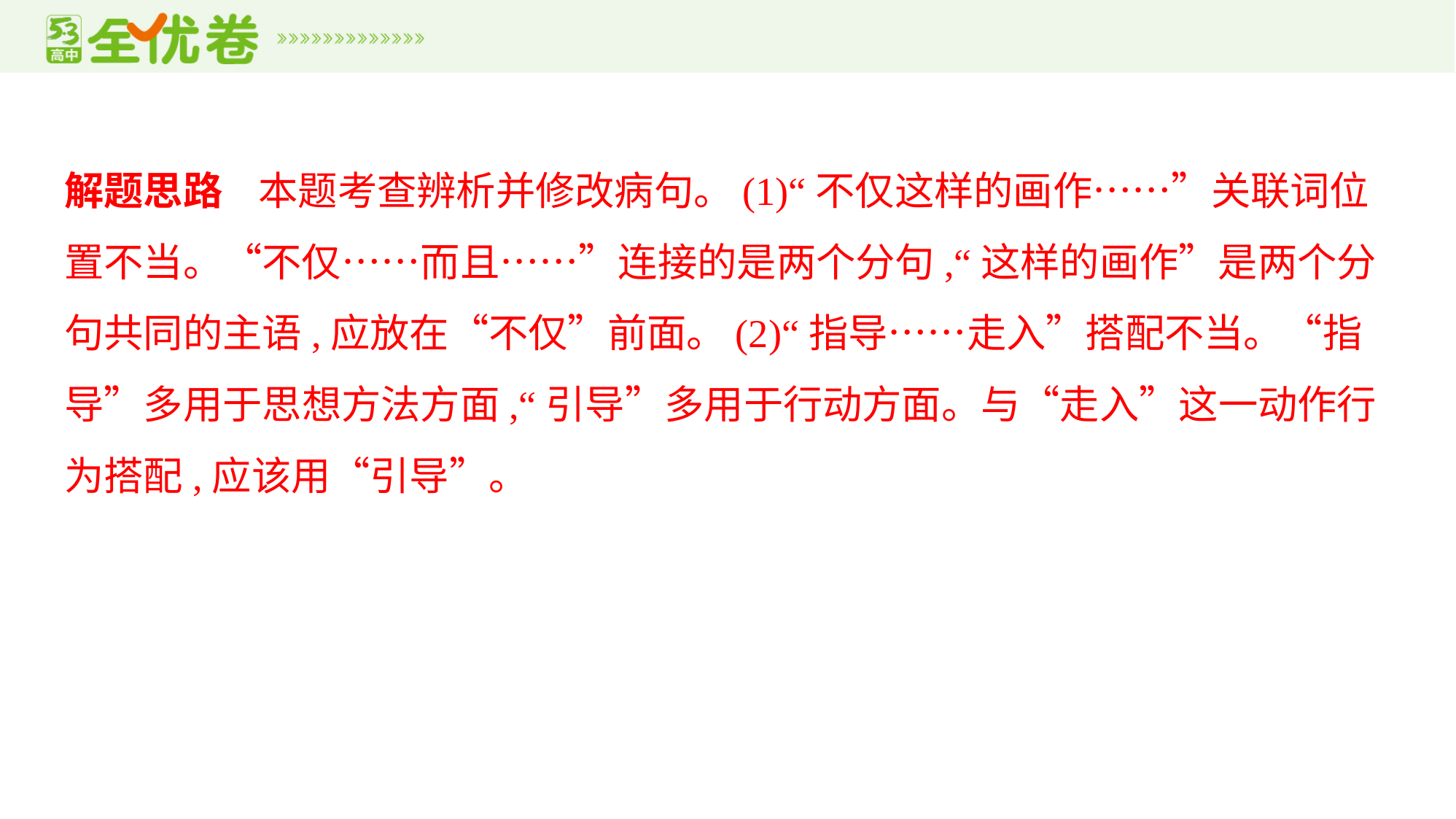

解题思路    本题考查辨析并修改病句。(1)“不仅这样的画作……”关联词位
置不当。“不仅……而且……”连接的是两个分句,“这样的画作”是两个分
句共同的主语,应放在“不仅”前面。(2)“指导……走入”搭配不当。“指
导”多用于思想方法方面,“引导”多用于行动方面。与“走入”这一动作行
为搭配,应该用“引导”。